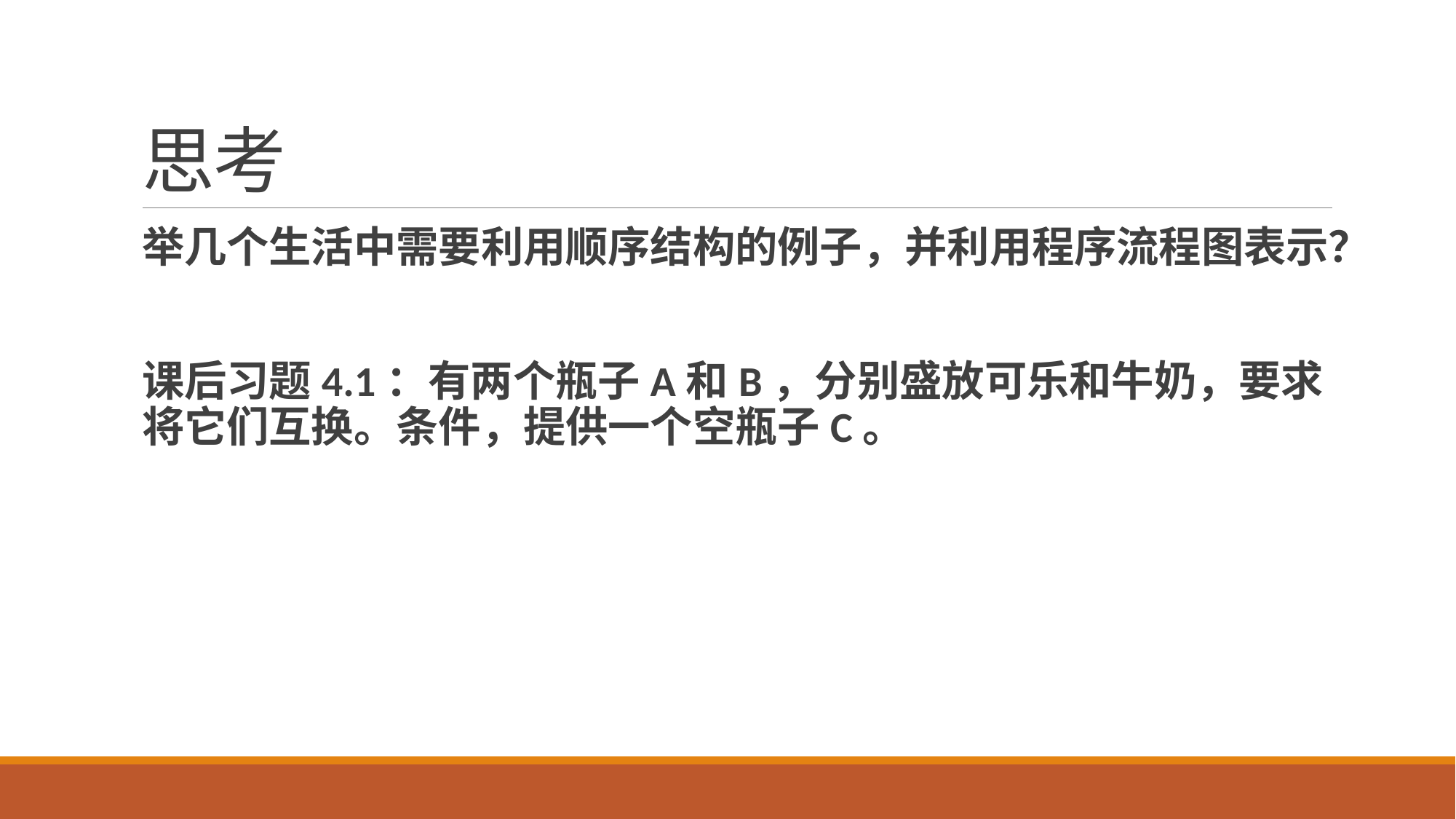

# 思考
举几个生活中需要利用顺序结构的例子，并利用程序流程图表示？

课后习题4.1：有两个瓶子A和B，分别盛放可乐和牛奶，要求将它们互换。条件，提供一个空瓶子C。